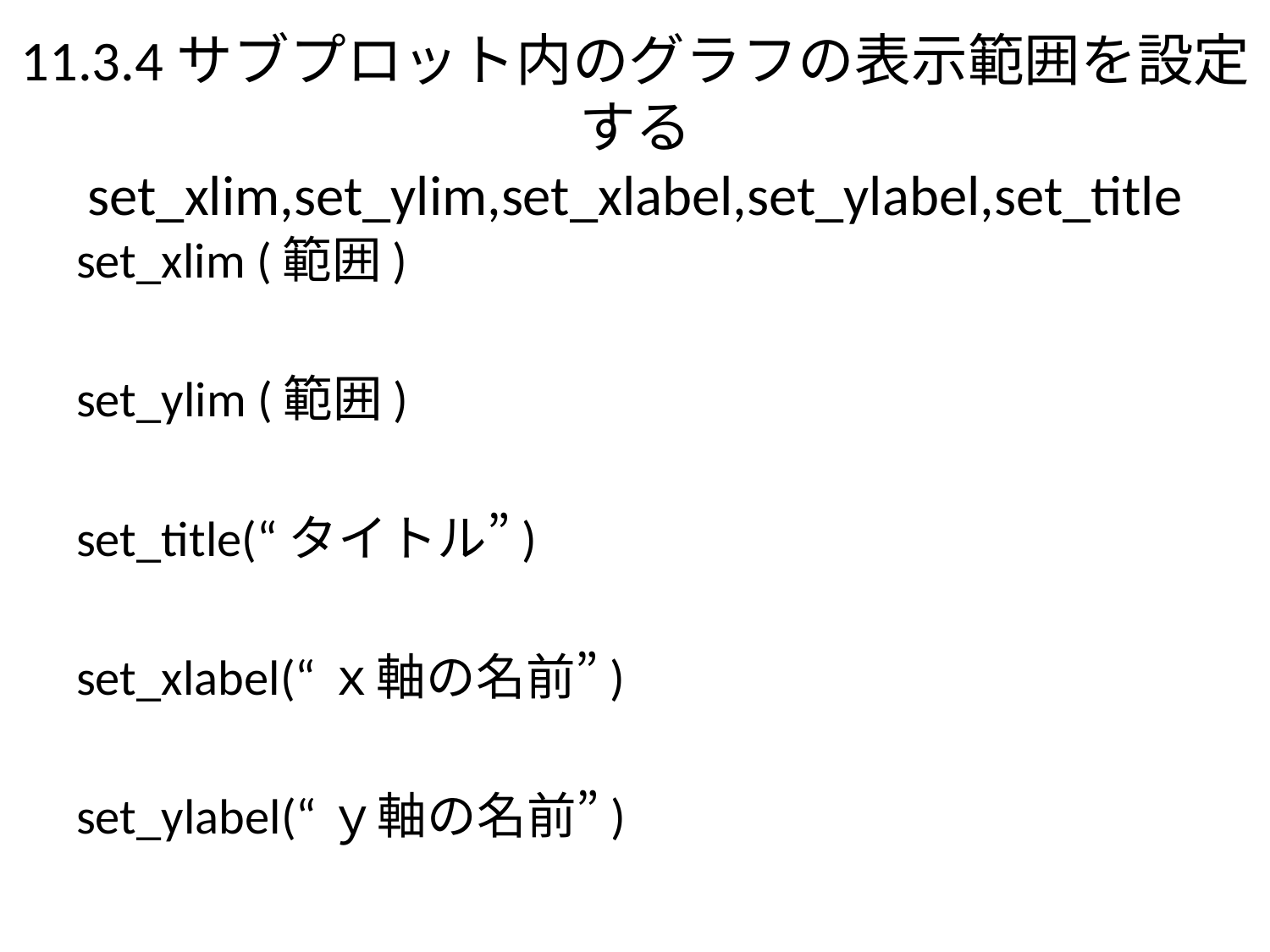

# 11.3.4サブプロット内のグラフの表示範囲を設定する set_xlim,set_ylim,set_xlabel,set_ylabel,set_title
set_xlim (範囲)

set_ylim (範囲)

set_title(“タイトル”)

set_xlabel(“ｘ軸の名前”)

set_ylabel(“ｙ軸の名前”)